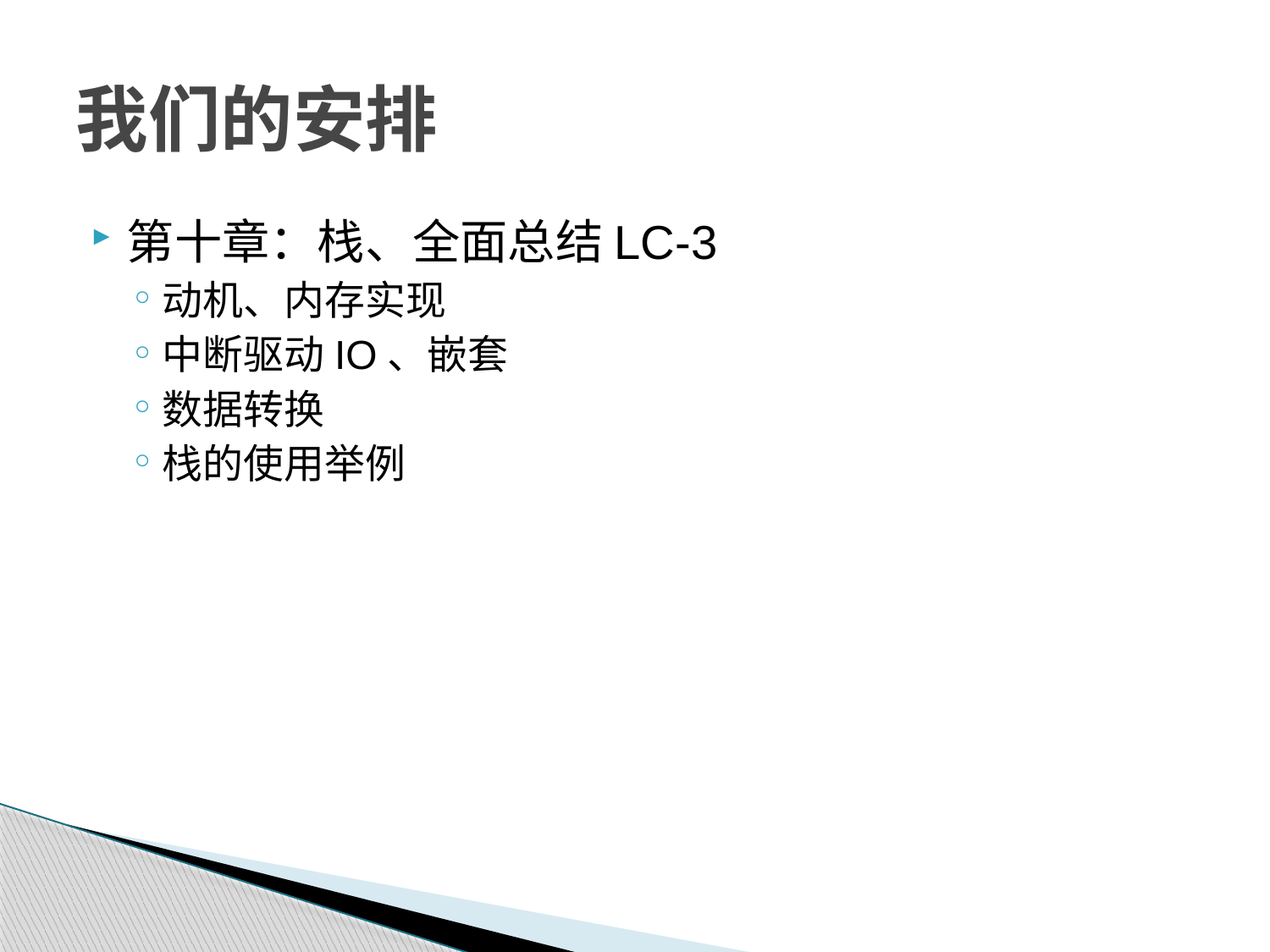

# 我们的安排
第十章：栈、全面总结LC-3
动机、内存实现
中断驱动IO、嵌套
数据转换
栈的使用举例
18